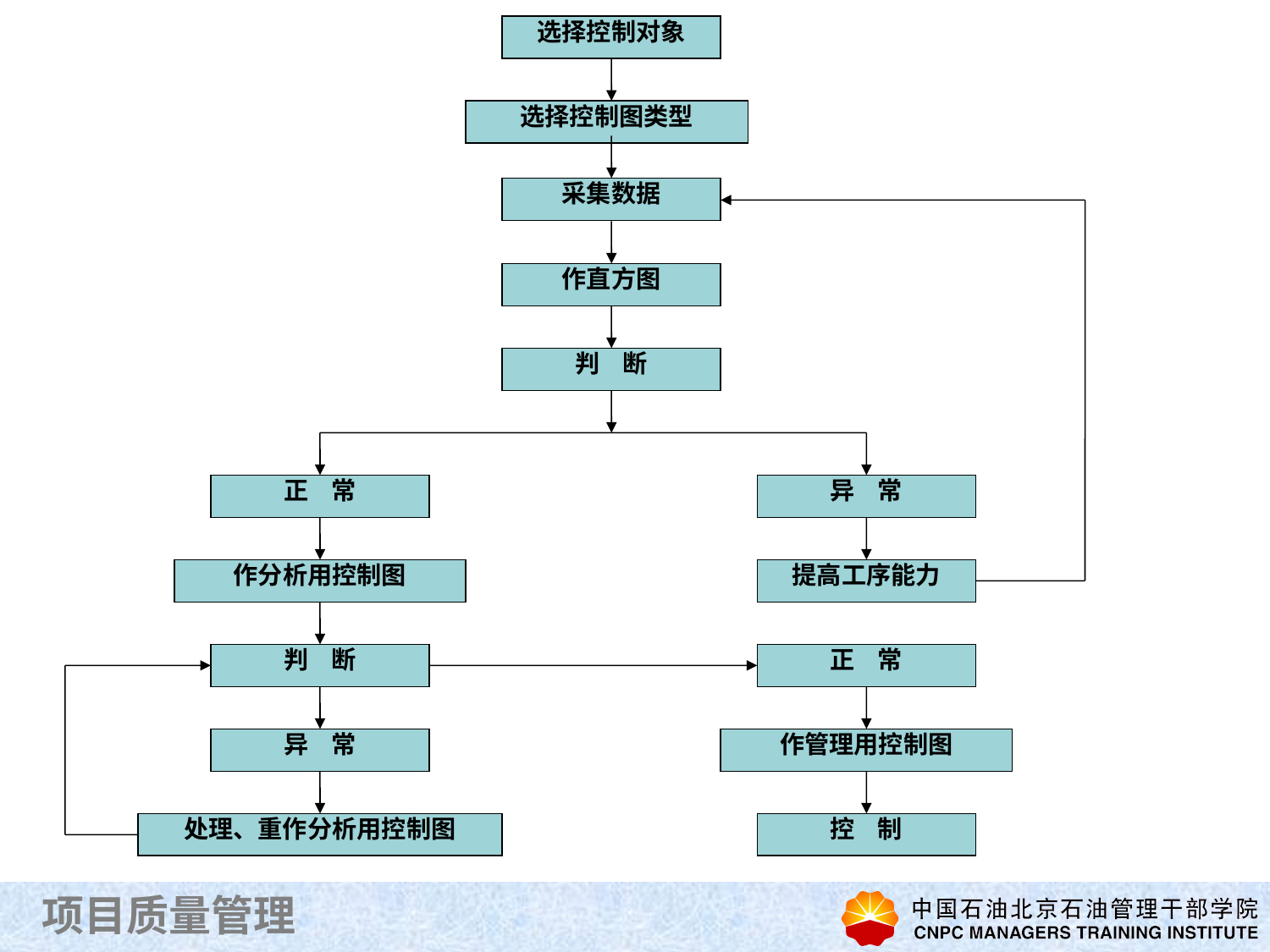

选择控制对象

选择控制图类型

采集数据

作直方图

判    断

正    常
异    常

作分析用控制图
提高工序能力

判    断
正    常

异    常
作管理用控制图

处理、重作分析用控制图
控    制